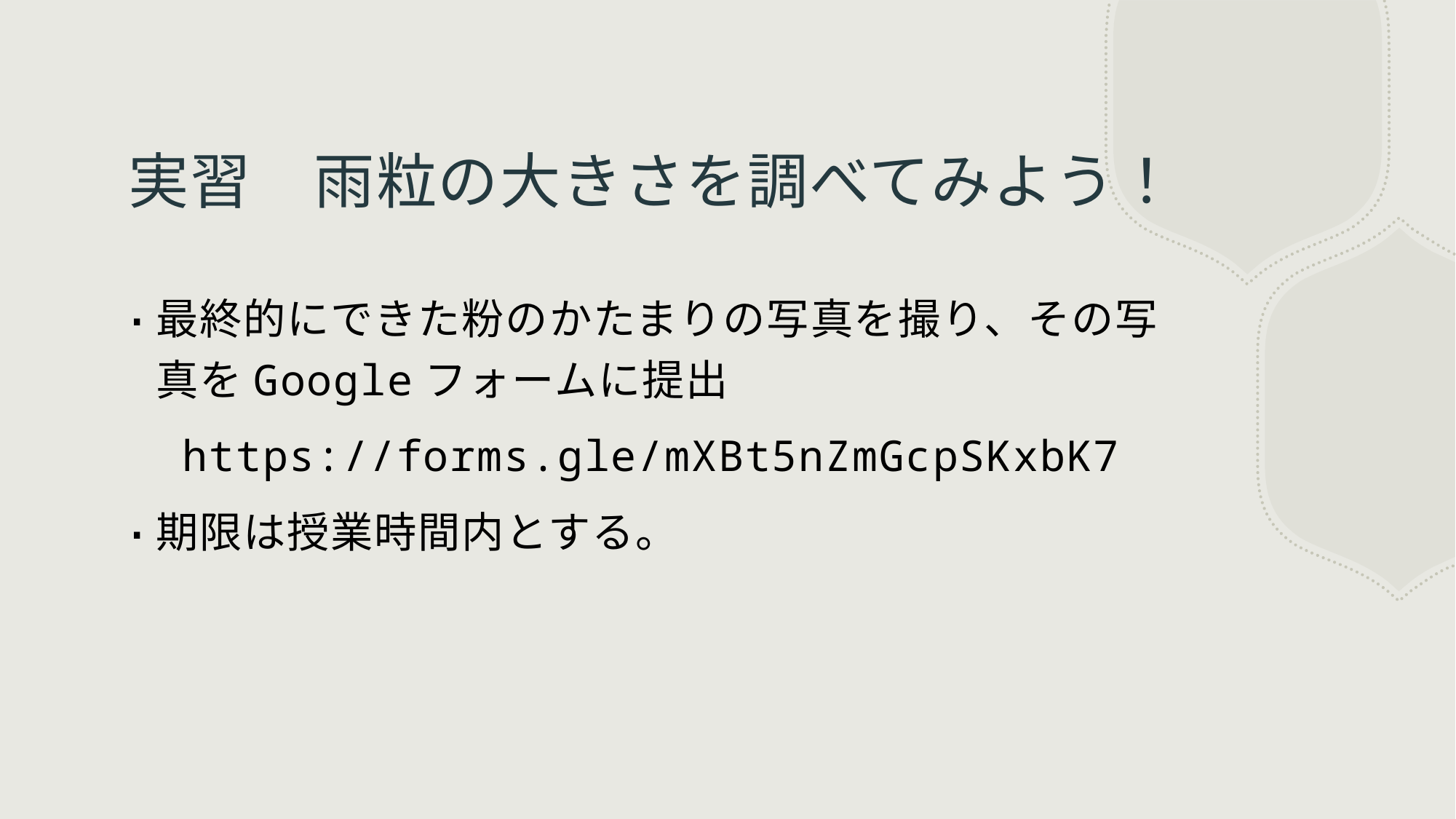

# 実習　雨粒の大きさを調べてみよう！
最終的にできた粉のかたまりの写真を撮り、その写真をGoogleフォームに提出
　https://forms.gle/mXBt5nZmGcpSKxbK7
期限は授業時間内とする。